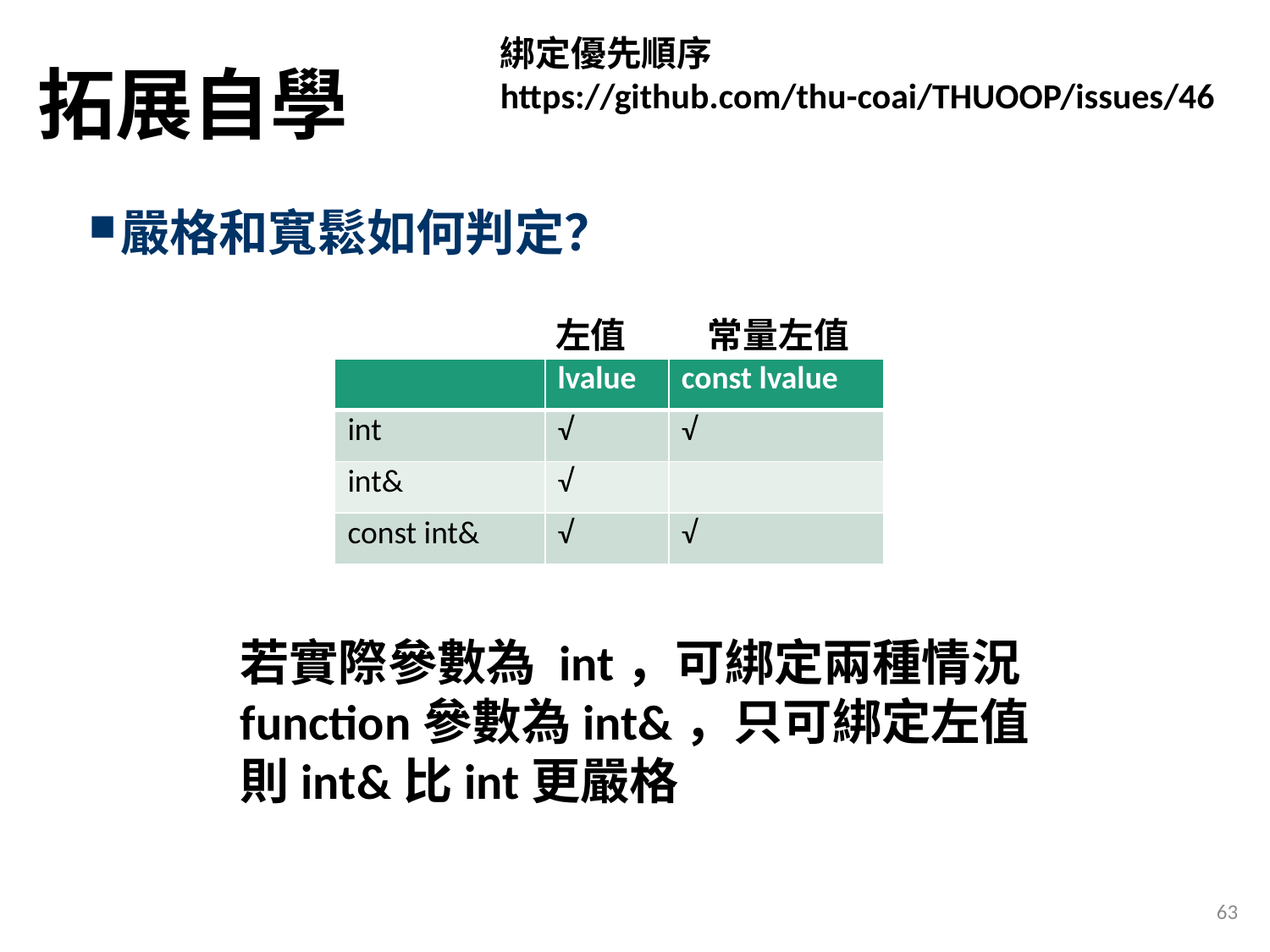

# 拓展自學
綁定優先順序
https://github.com/thu-coai/THUOOP/issues/46
嚴格和寬鬆如何判定？
左值
常量左值
|  | lvalue | const lvalue |
| --- | --- | --- |
| int | √ | √ |
| int& | √ |  |
| const int& | √ | √ |
若實際參數為 int，可綁定兩種情況
function參數為int&，只可綁定左值
則int&比int更嚴格
63